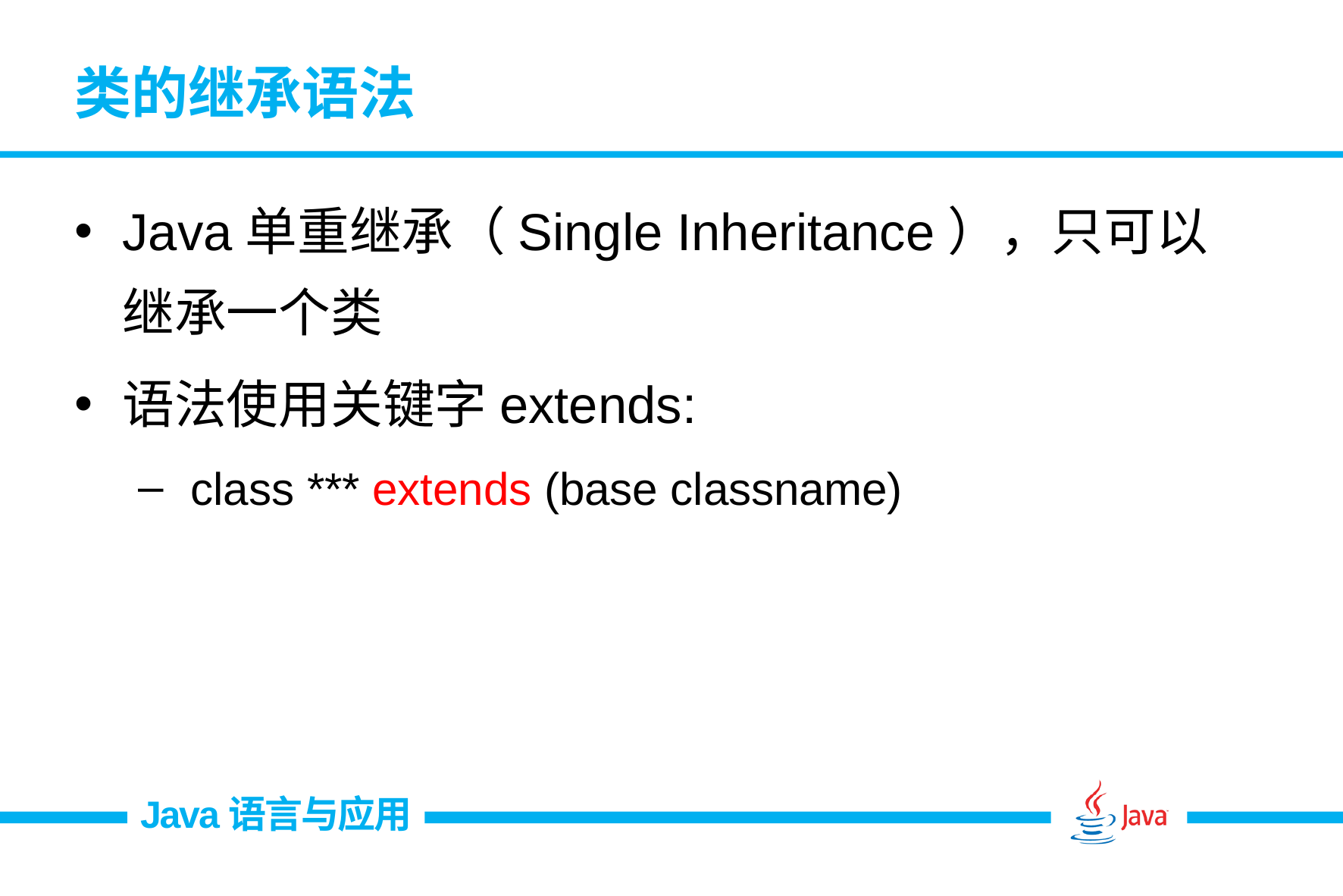

# 类的继承语法
Java单重继承（Single Inheritance），只可以继承一个类
语法使用关键字extends:
 class *** extends (base classname)

5